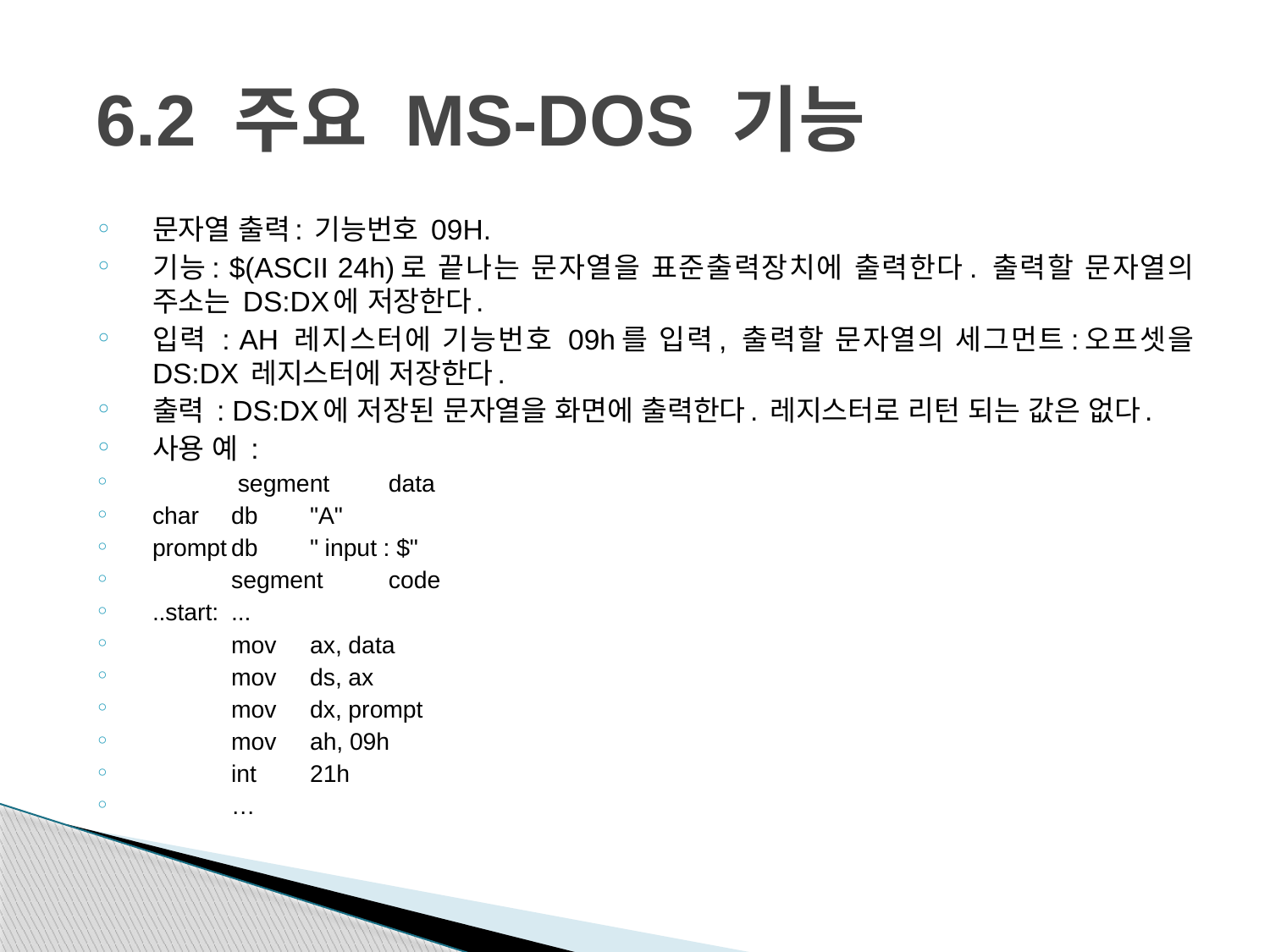

# 6.2 주요 MS-DOS 기능
문자열 출력: 기능번호 09H.
기능: $(ASCII 24h)로 끝나는 문자열을 표준출력장치에 출력한다. 출력할 문자열의 주소는 DS:DX에 저장한다.
입력 : AH 레지스터에 기능번호 09h를 입력, 출력할 문자열의 세그먼트:오프셋을 DS:DX 레지스터에 저장한다.
출력 : DS:DX에 저장된 문자열을 화면에 출력한다. 레지스터로 리턴 되는 값은 없다.
사용 예 :
	 segment	data
char	db	"A"
prompt	db	" input : $"
	segment	code
..start:	...
		mov	ax, data
		mov	ds, ax
		mov	dx, prompt
		mov	ah, 09h
		int	21h
		…